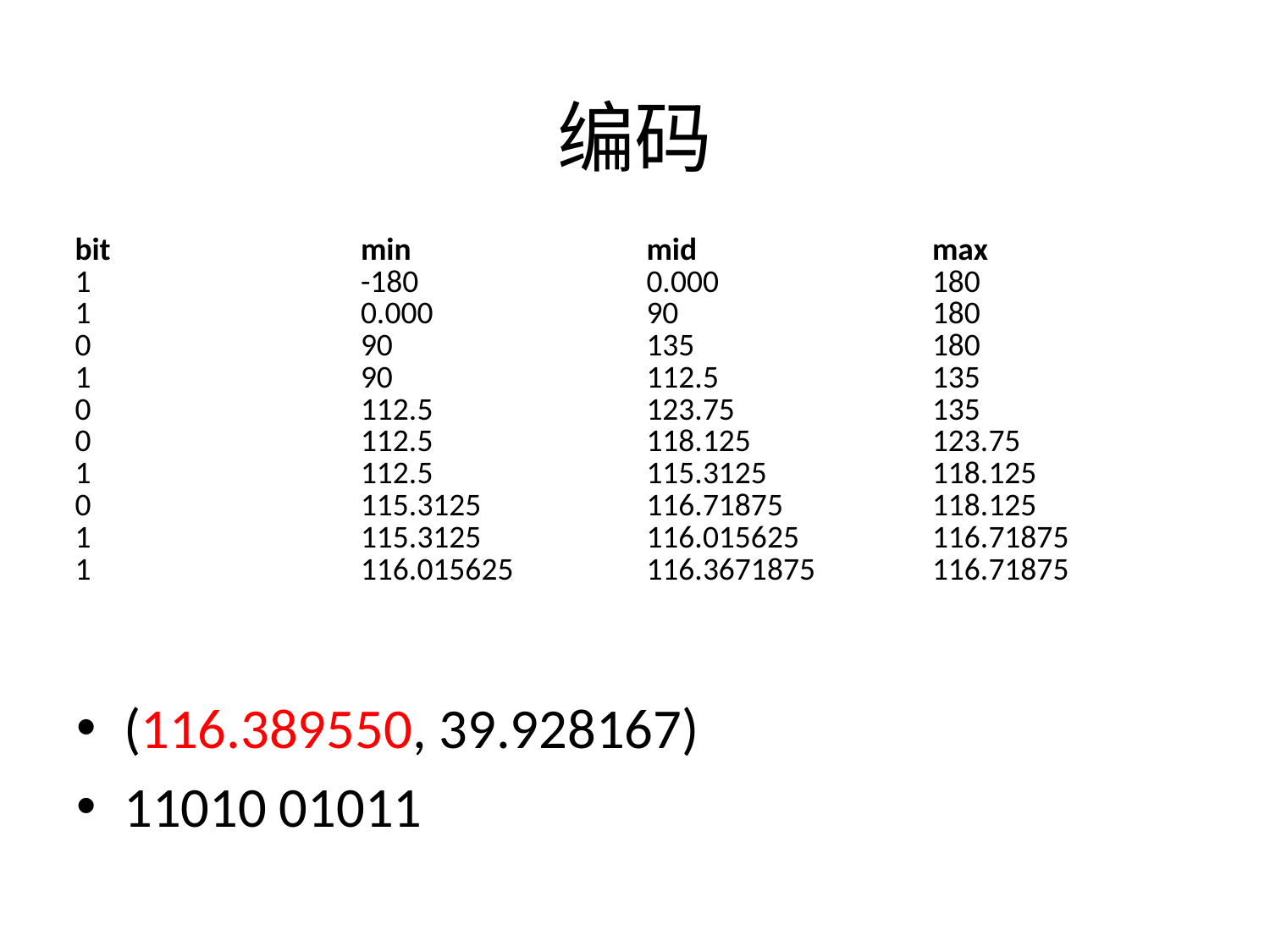

# 编码
| bit | min | mid | max |
| --- | --- | --- | --- |
| 1 | -180 | 0.000 | 180 |
| 1 | 0.000 | 90 | 180 |
| 0 | 90 | 135 | 180 |
| 1 | 90 | 112.5 | 135 |
| 0 | 112.5 | 123.75 | 135 |
| 0 | 112.5 | 118.125 | 123.75 |
| 1 | 112.5 | 115.3125 | 118.125 |
| 0 | 115.3125 | 116.71875 | 118.125 |
| 1 | 115.3125 | 116.015625 | 116.71875 |
| 1 | 116.015625 | 116.3671875 | 116.71875 |
(116.389550, 39.928167)
11010 01011